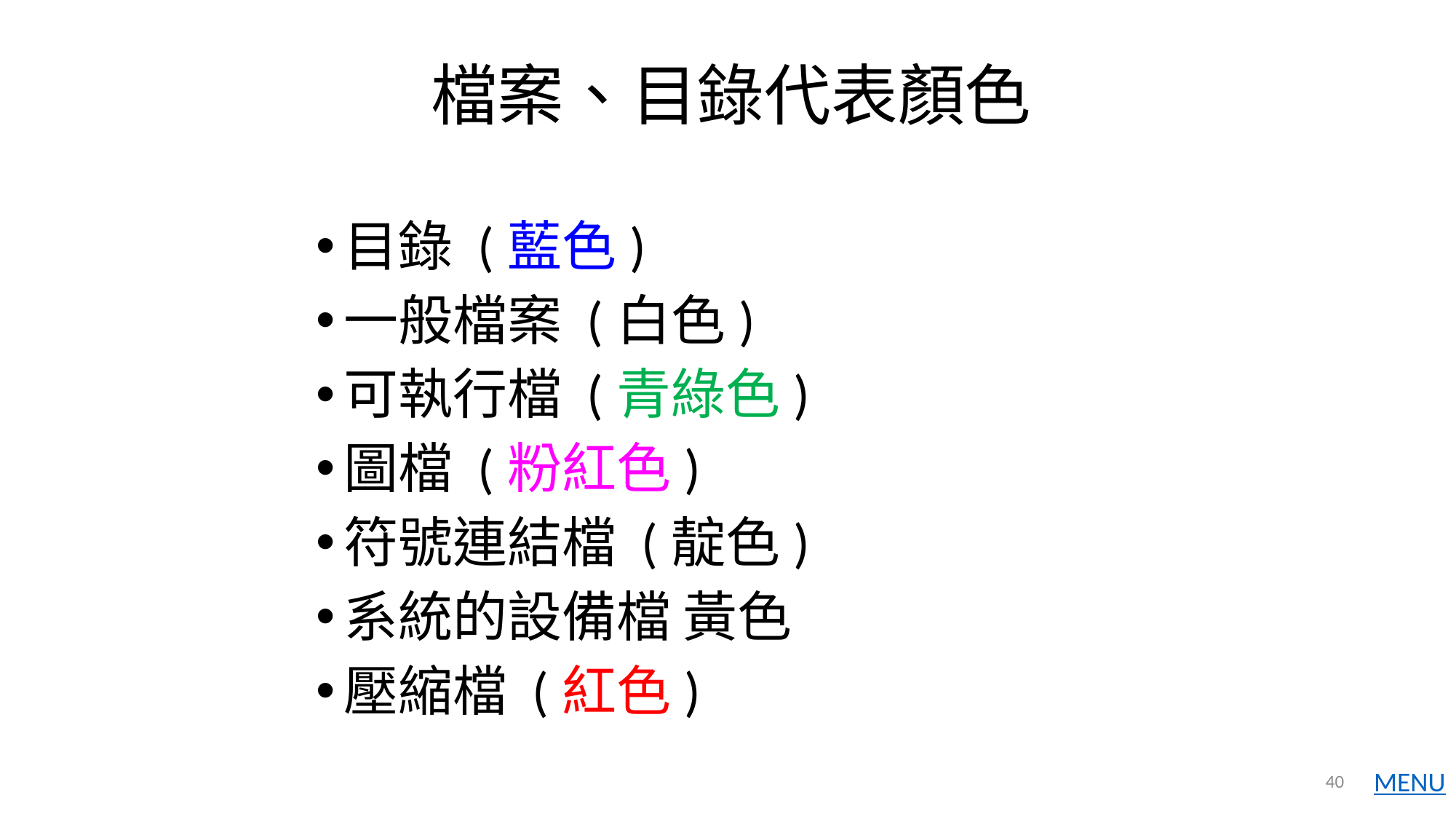

檔案、目錄代表顏色
目錄 (藍色)
一般檔案 (白色)
可執行檔 (青綠色)
圖檔 (粉紅色)
符號連結檔 (靛色)
系統的設備檔 黃色
壓縮檔 (紅色)
40